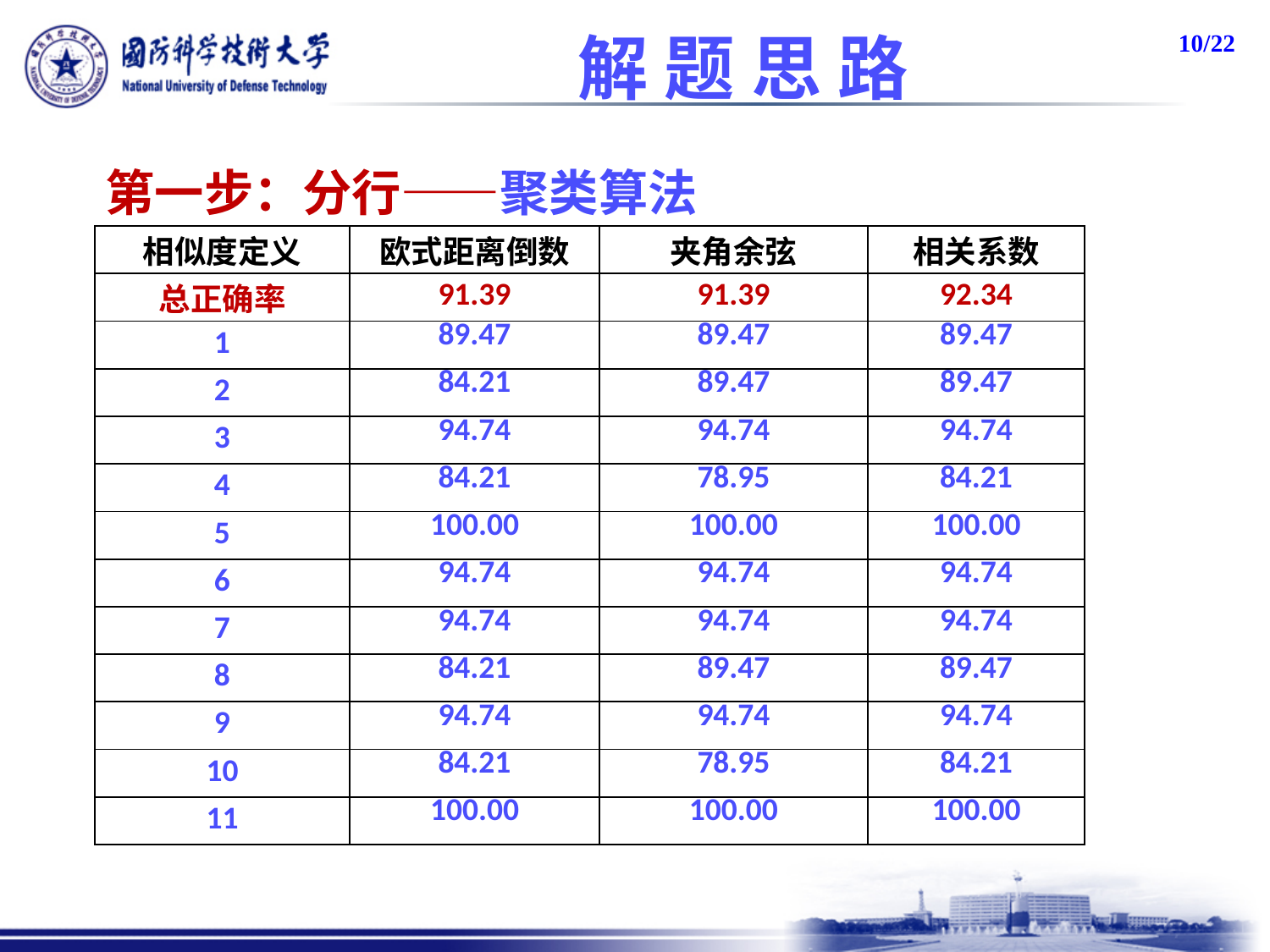

# 解 题 思 路

     第一步：分行——聚类算法

| 相似度定义 | 欧式距离倒数 | 夹角余弦 | 相关系数 |
| --- | --- | --- | --- |
| 总正确率 | 91.39 | 91.39 | 92.34 |
| 1 | 89.47 | 89.47 | 89.47 |
| 2 | 84.21 | 89.47 | 89.47 |
| 3 | 94.74 | 94.74 | 94.74 |
| 4 | 84.21 | 78.95 | 84.21 |
| 5 | 100.00 | 100.00 | 100.00 |
| 6 | 94.74 | 94.74 | 94.74 |
| 7 | 94.74 | 94.74 | 94.74 |
| 8 | 84.21 | 89.47 | 89.47 |
| 9 | 94.74 | 94.74 | 94.74 |
| 10 | 84.21 | 78.95 | 84.21 |
| 11 | 100.00 | 100.00 | 100.00 |